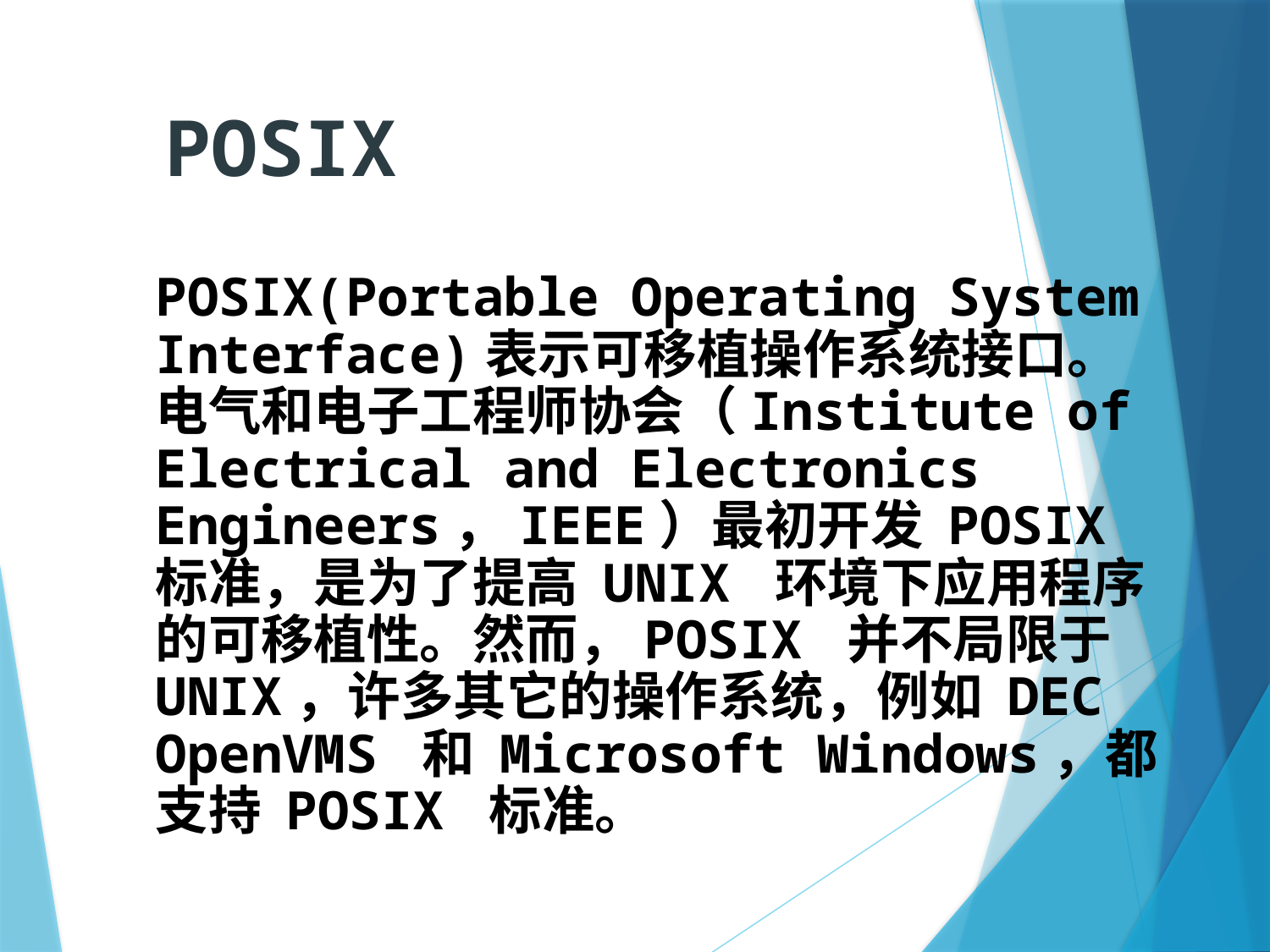

POSIX
	POSIX(Portable Operating System Interface)表示可移植操作系统接口。电气和电子工程师协会（Institute of Electrical and Electronics Engineers，IEEE）最初开发 POSIX 标准，是为了提高 UNIX 环境下应用程序的可移植性。然而，POSIX 并不局限于 UNIX，许多其它的操作系统，例如 DEC OpenVMS 和 Microsoft Windows，都支持 POSIX 标准。